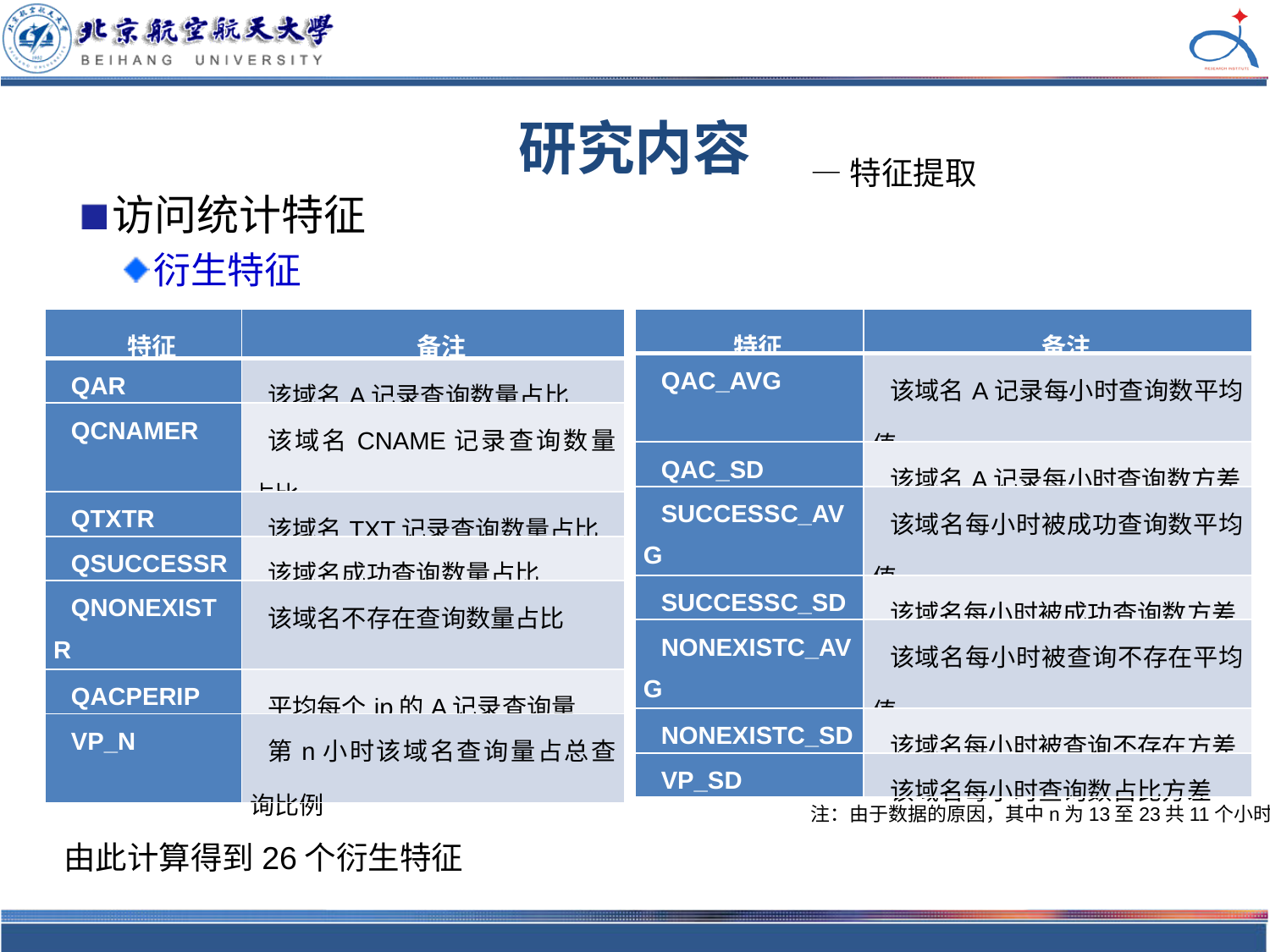

# 研究内容
—特征提取
访问统计特征
衍生特征

| 特征 | 备注 |
| --- | --- |
| qar | 该域名A记录查询数量占比 |
| qcnamer | 该域名CNAME记录查询数量占比 |
| qtxtr | 该域名TXT记录查询数量占比 |
| qsuccessr | 该域名成功查询数量占比 |
| qnonexistr | 该域名不存在查询数量占比 |
| qacperip | 平均每个ip的A记录查询量 |
| vp\_n | 第n小时该域名查询量占总查询比例 |
| 特征 | 备注 |
| --- | --- |
| qac\_avg | 该域名A记录每小时查询数平均值 |
| qac\_sd | 该域名A记录每小时查询数方差 |
| successc\_avg | 该域名每小时被成功查询数平均值 |
| successc\_sd | 该域名每小时被成功查询数方差 |
| nonexistc\_avg | 该域名每小时被查询不存在平均值 |
| nonexistc\_sd | 该域名每小时被查询不存在方差 |
| vp\_sd | 该域名每小时查询数占比方差 |
注：由于数据的原因，其中n为13至23共11个小时

由此计算得到26个衍生特征